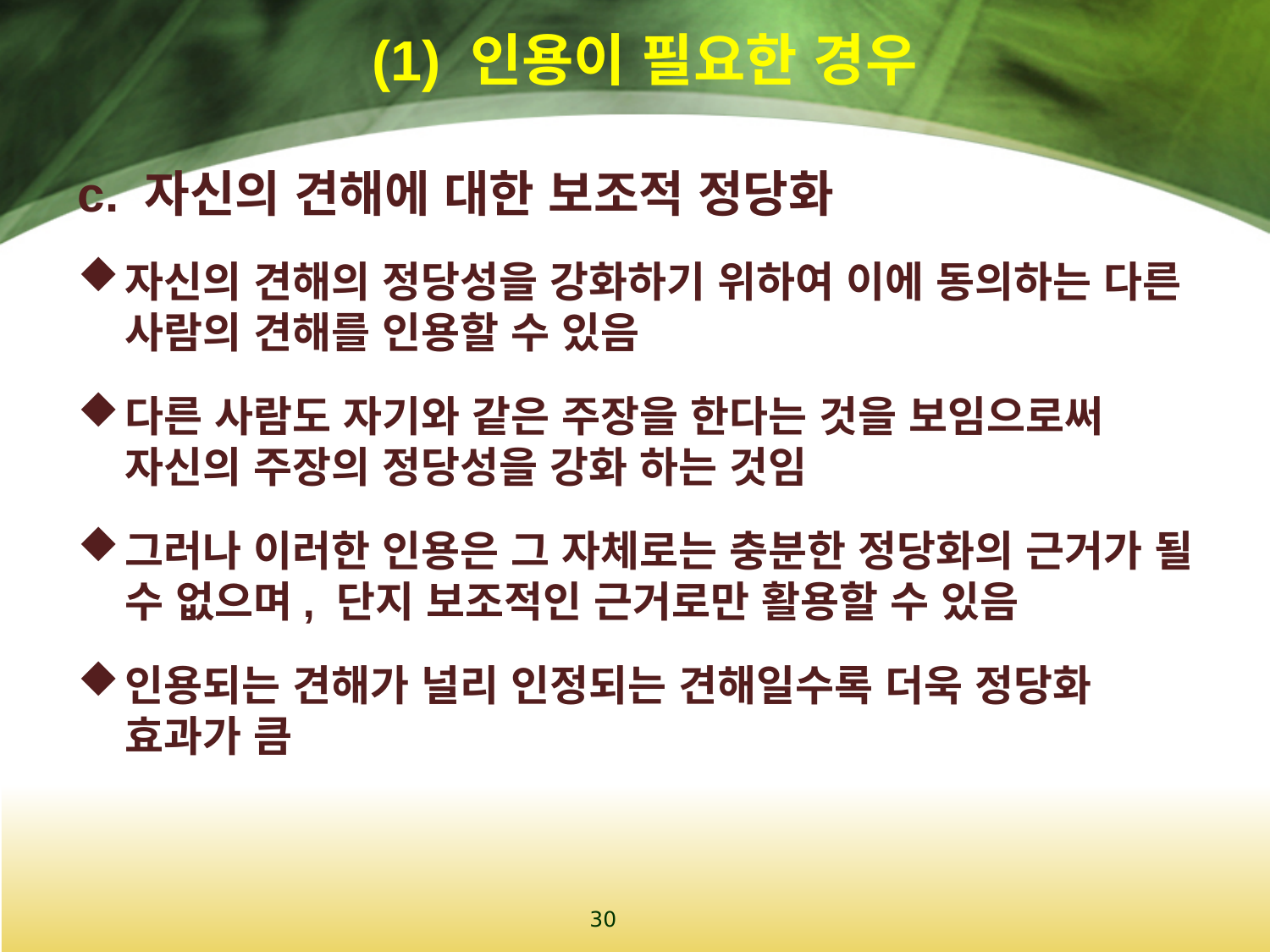

# (1) 인용이 필요한 경우
c. 자신의 견해에 대한 보조적 정당화

자신의 견해의 정당성을 강화하기 위하여 이에 동의하는 다른 사람의 견해를 인용할 수 있음

다른 사람도 자기와 같은 주장을 한다는 것을 보임으로써 자신의 주장의 정당성을 강화 하는 것임

그러나 이러한 인용은 그 자체로는 충분한 정당화의 근거가 될 수 없으며, 단지 보조적인 근거로만 활용할 수 있음

인용되는 견해가 널리 인정되는 견해일수록 더욱 정당화 효과가 큼

30